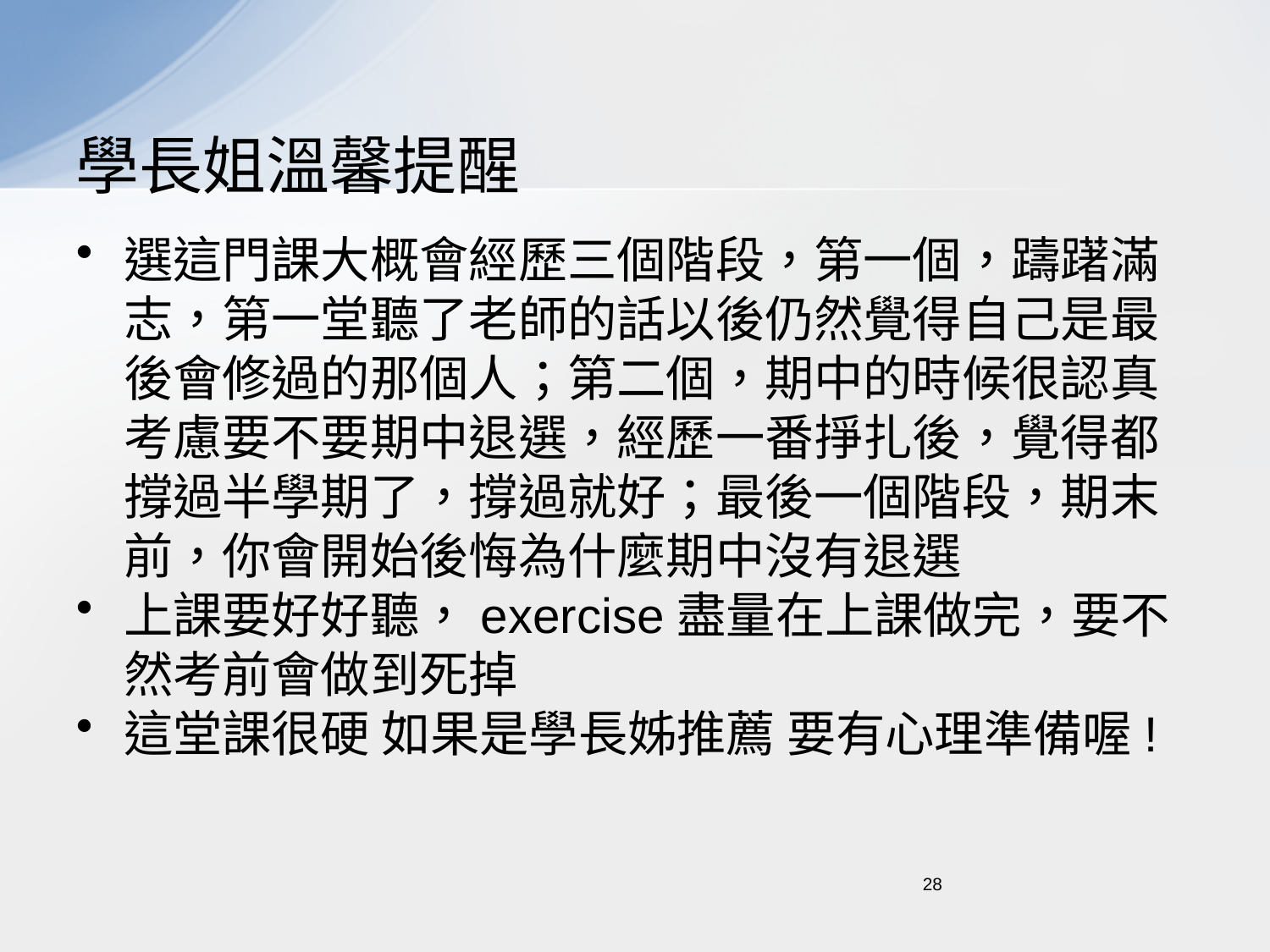

# 學長姐溫馨提醒
選這門課大概會經歷三個階段，第一個，躊躇滿志，第一堂聽了老師的話以後仍然覺得自己是最後會修過的那個人；第二個，期中的時候很認真考慮要不要期中退選，經歷一番掙扎後，覺得都撐過半學期了，撐過就好；最後一個階段，期末前，你會開始後悔為什麼期中沒有退選
上課要好好聽，exercise盡量在上課做完，要不然考前會做到死掉
這堂課很硬 如果是學長姊推薦 要有心理準備喔!
28